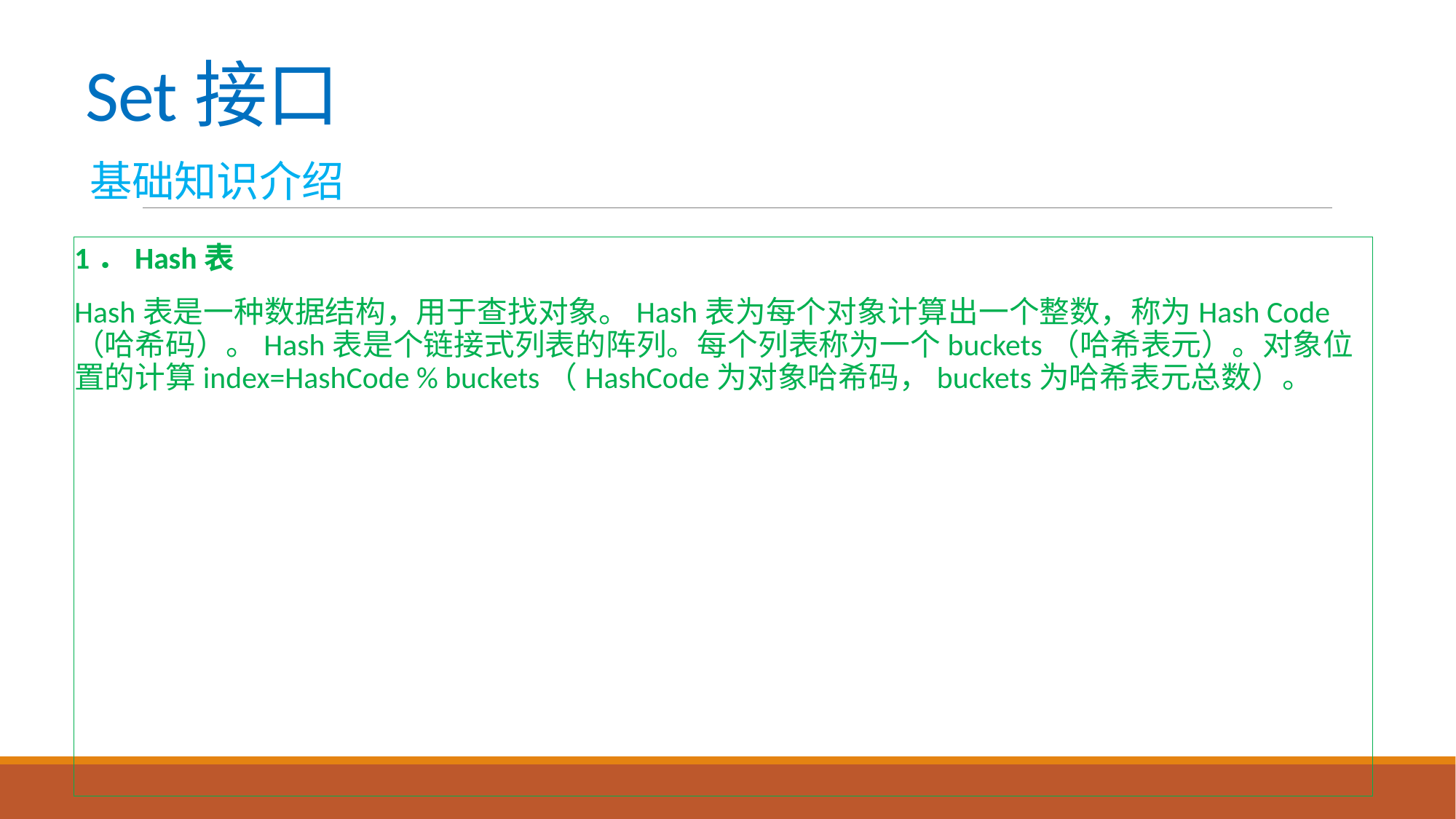

# Set接口
基础知识介绍
1．Hash表
Hash表是一种数据结构，用于查找对象。Hash表为每个对象计算出一个整数，称为Hash Code（哈希码）。Hash表是个链接式列表的阵列。每个列表称为一个buckets（哈希表元）。对象位置的计算index=HashCode % buckets（HashCode为对象哈希码，buckets为哈希表元总数）。